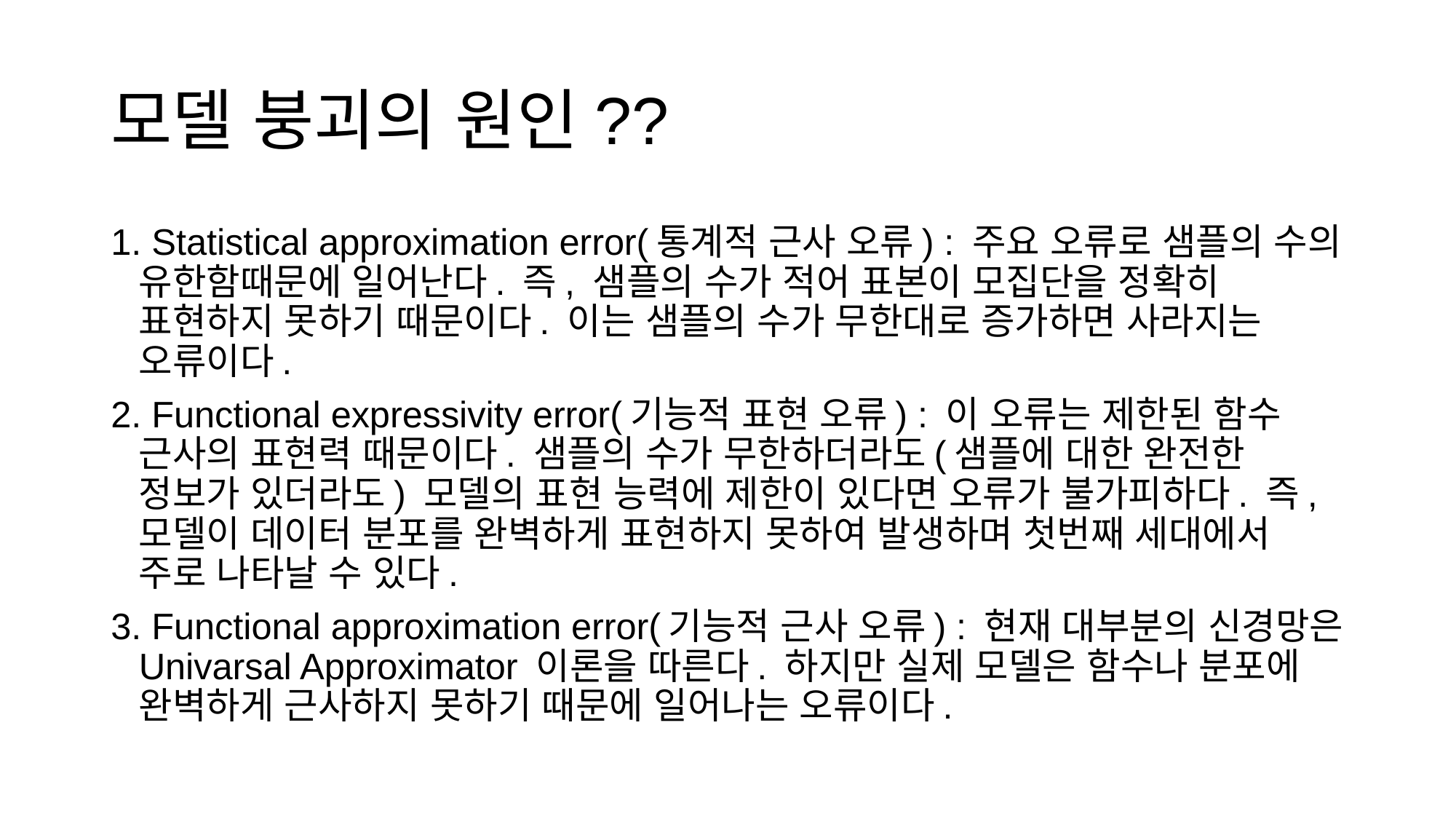

# 모델 붕괴의 원인??
1. Statistical approximation error(통계적 근사 오류) : 주요 오류로 샘플의 수의 유한함때문에 일어난다. 즉, 샘플의 수가 적어 표본이 모집단을 정확히 표현하지 못하기 때문이다. 이는 샘플의 수가 무한대로 증가하면 사라지는 오류이다.
2. Functional expressivity error(기능적 표현 오류) : 이 오류는 제한된 함수 근사의 표현력 때문이다. 샘플의 수가 무한하더라도(샘플에 대한 완전한 정보가 있더라도) 모델의 표현 능력에 제한이 있다면 오류가 불가피하다. 즉, 모델이 데이터 분포를 완벽하게 표현하지 못하여 발생하며 첫번째 세대에서 주로 나타날 수 있다.
3. Functional approximation error(기능적 근사 오류) : 현재 대부분의 신경망은 Univarsal Approximator 이론을 따른다. 하지만 실제 모델은 함수나 분포에 완벽하게 근사하지 못하기 때문에 일어나는 오류이다.